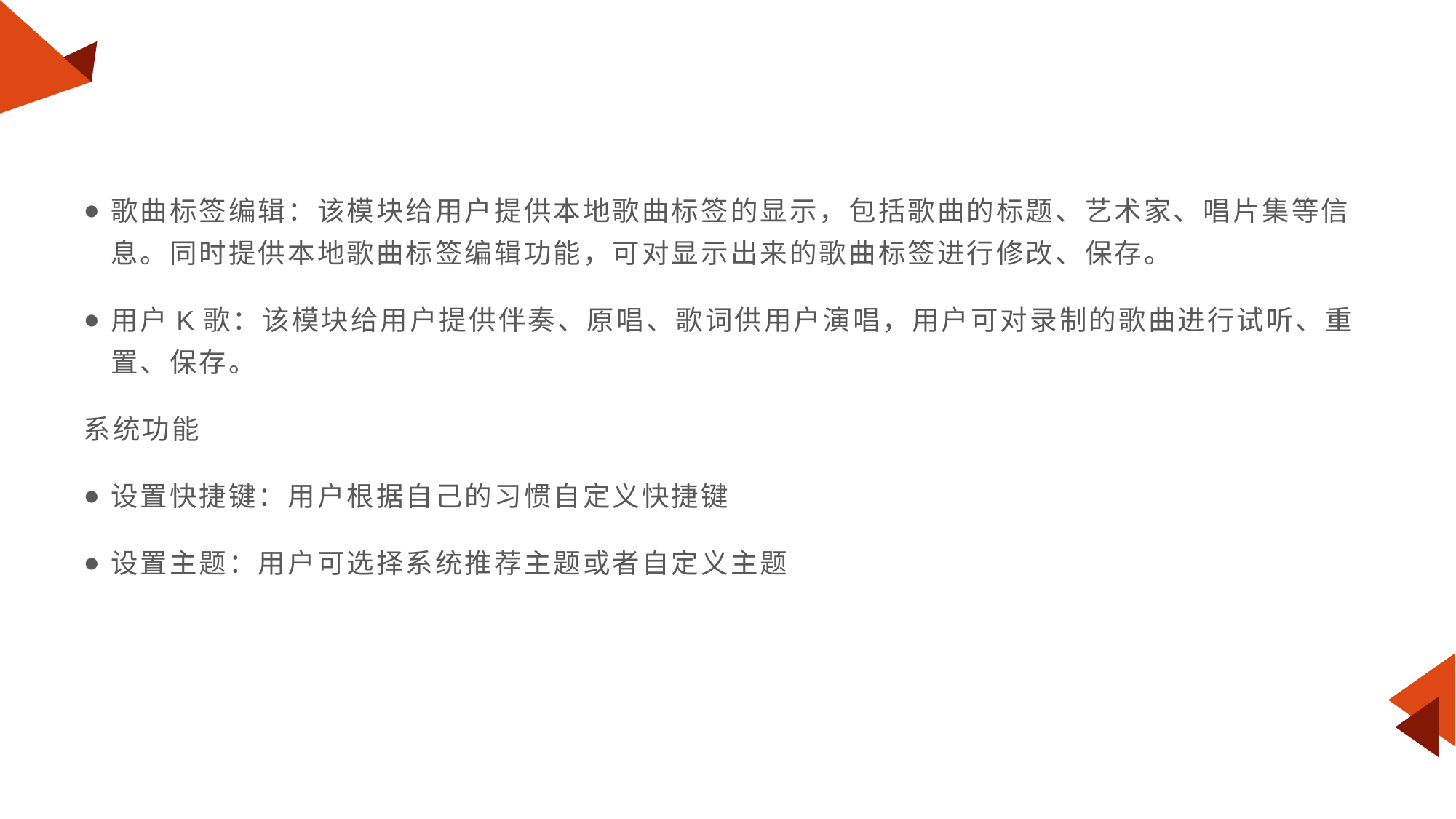

歌曲标签编辑：该模块给用户提供本地歌曲标签的显示，包括歌曲的标题、艺术家、唱片集等信息。同时提供本地歌曲标签编辑功能，可对显示出来的歌曲标签进行修改、保存。
用户K歌：该模块给用户提供伴奏、原唱、歌词供用户演唱，用户可对录制的歌曲进行试听、重置、保存。
系统功能
设置快捷键：用户根据自己的习惯自定义快捷键
设置主题：用户可选择系统推荐主题或者自定义主题